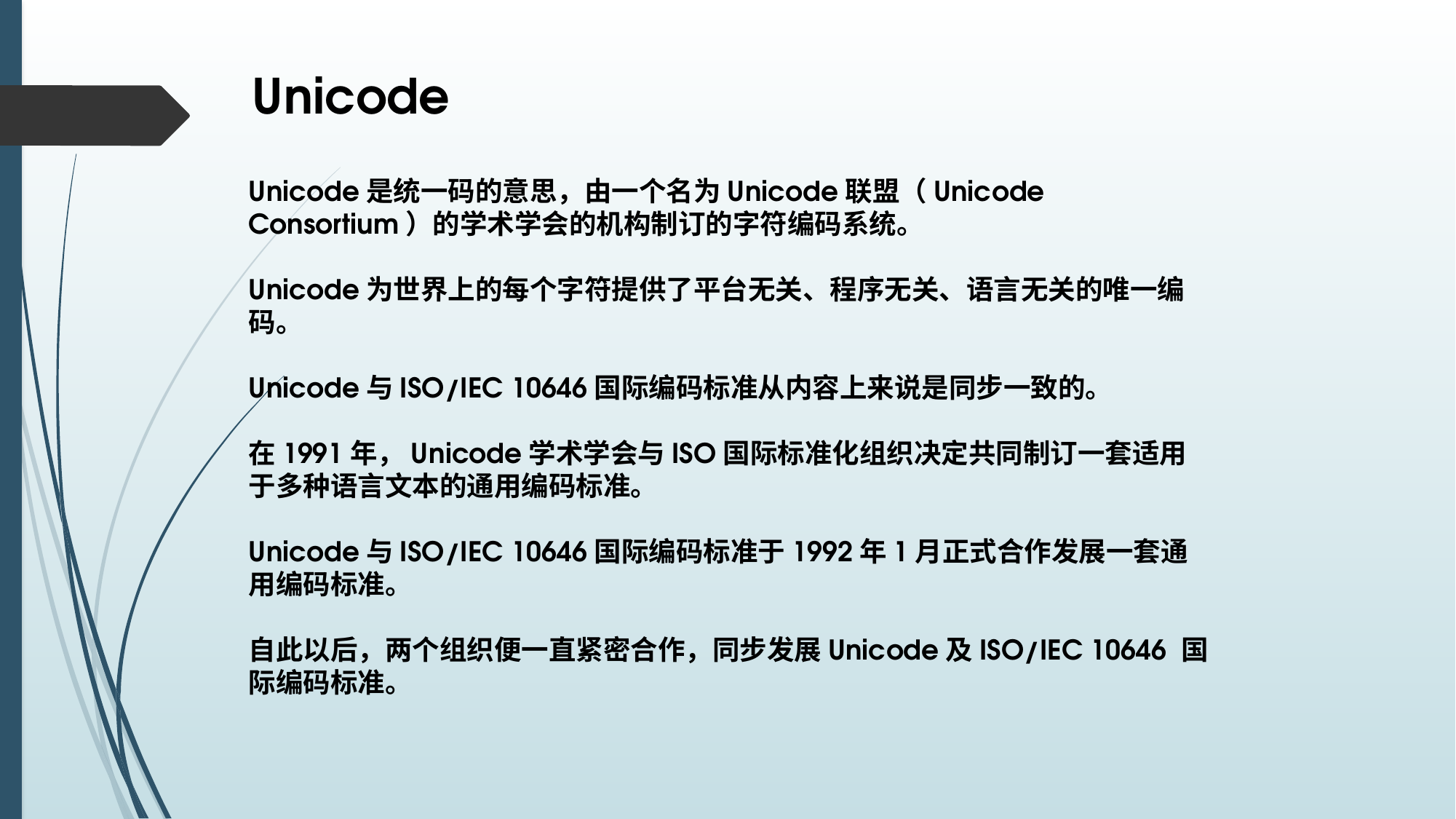

Unicode
Unicode是统一码的意思，由一个名为Unicode联盟（Unicode Consortium）的学术学会的机构制订的字符编码系统。

Unicode为世界上的每个字符提供了平台无关、程序无关、语言无关的唯一编码。

Unicode与ISO/IEC 10646国际编码标准从内容上来说是同步一致的。

在1991年，Unicode学术学会与ISO国际标准化组织决定共同制订一套适用于多种语言文本的通用编码标准。

Unicode与ISO/IEC 10646国际编码标准于1992年1月正式合作发展一套通用编码标准。

自此以后，两个组织便一直紧密合作，同步发展Unicode及ISO/IEC 10646 国际编码标准。